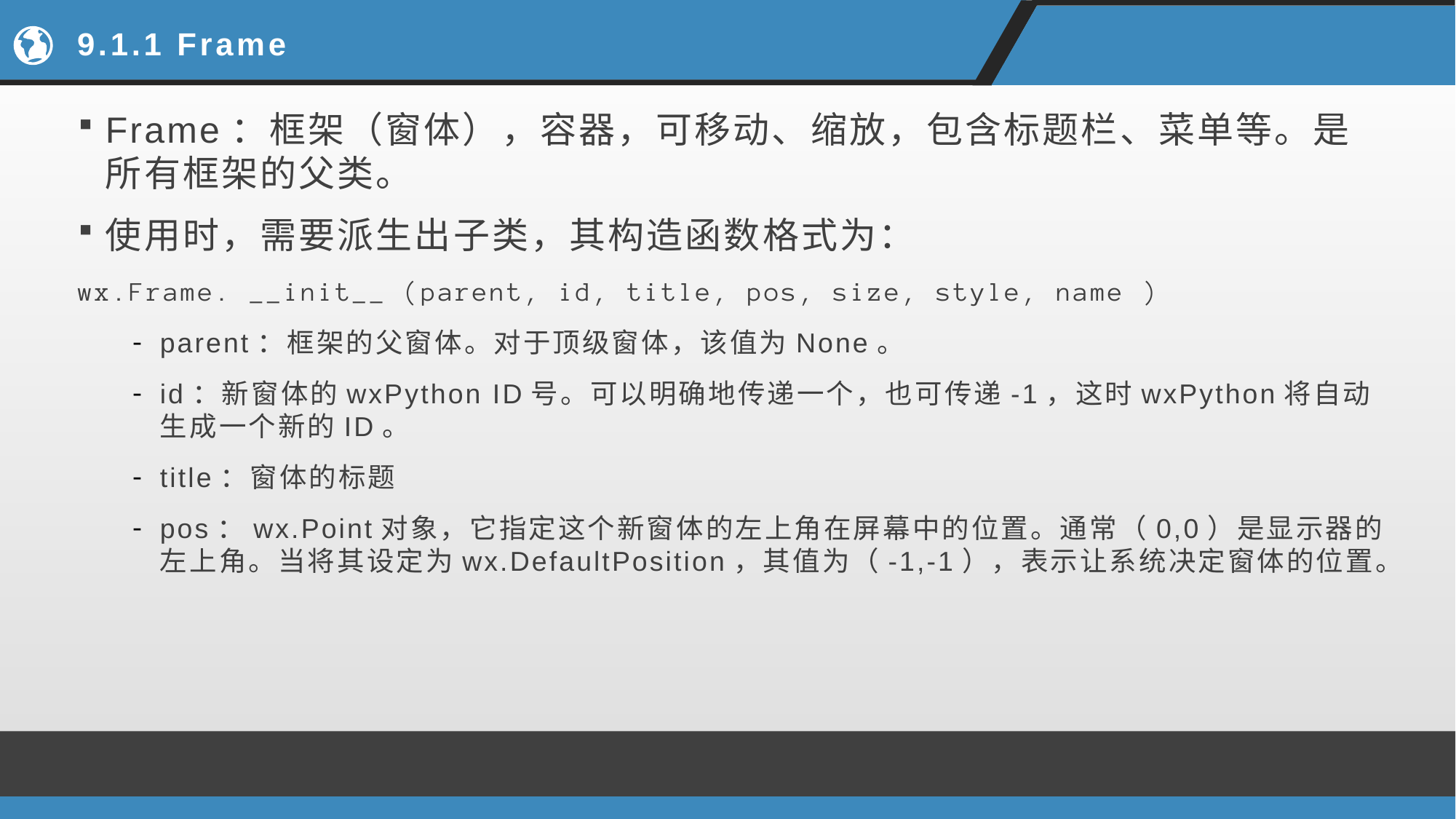

# 9.1.1 Frame

Frame：框架（窗体），容器，可移动、缩放，包含标题栏、菜单等。是所有框架的父类。
使用时，需要派生出子类，其构造函数格式为：
wx.Frame. __init__ (parent, id, title, pos, size, style, name )
parent：框架的父窗体。对于顶级窗体，该值为None。
id：新窗体的wxPython ID号。可以明确地传递一个，也可传递-1，这时wxPython将自动生成一个新的ID。
title：窗体的标题
pos：wx.Point对象，它指定这个新窗体的左上角在屏幕中的位置。通常（0,0）是显示器的左上角。当将其设定为wx.DefaultPosition，其值为（-1,-1），表示让系统决定窗体的位置。